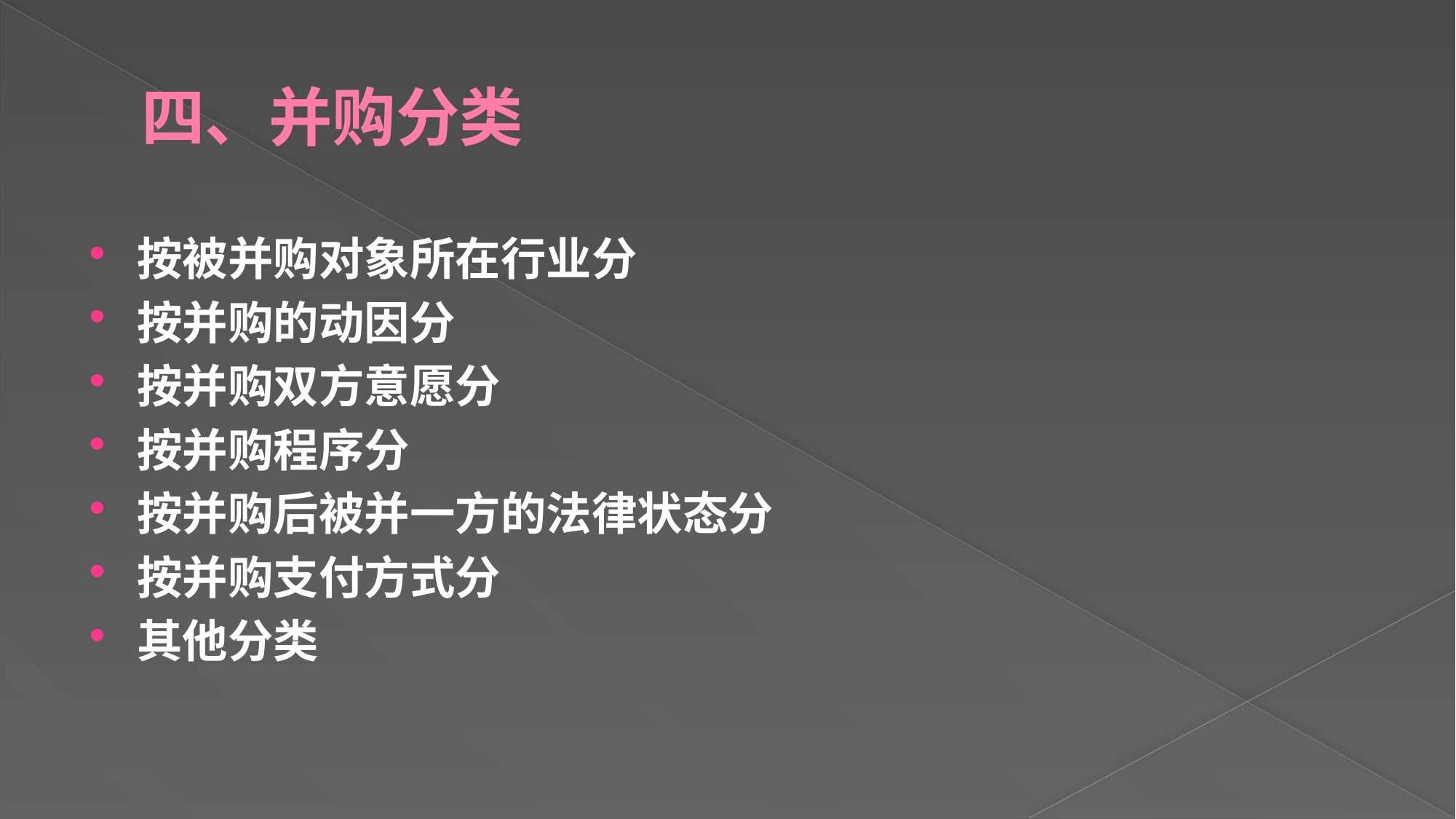

# 四、并购分类
按被并购对象所在行业分
按并购的动因分
按并购双方意愿分
按并购程序分
按并购后被并一方的法律状态分
按并购支付方式分
其他分类